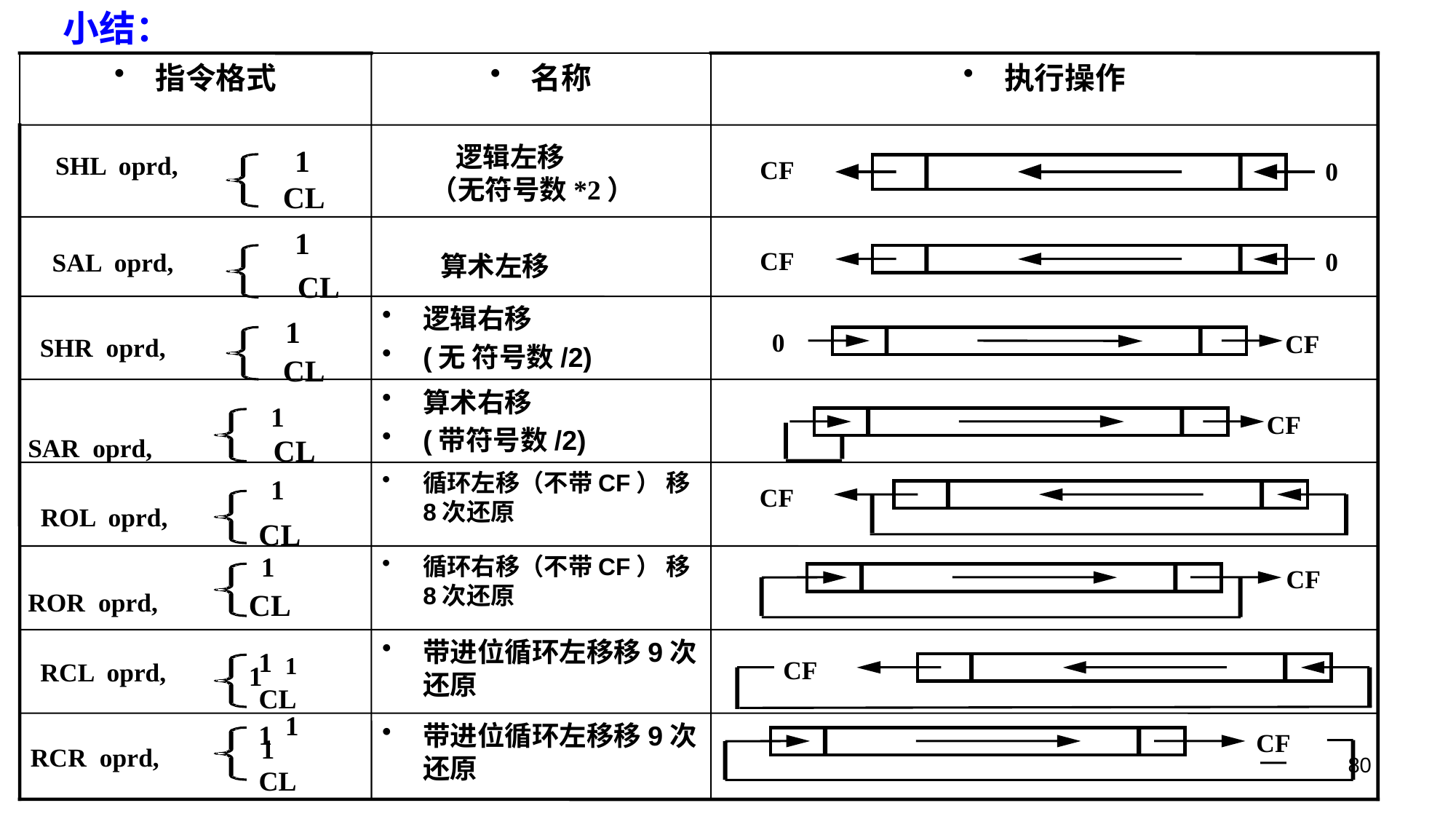

小结：

指令格式

名称

执行操作

   逻辑左移
（无符号数*2）
1
SHL  oprd,

CF

0

CL

1

SAL  oprd,
算术左移

CF

0

CL

逻辑右移
(无 符号数/2)

1
SHR  oprd,

0

CF

CL

算术右移
(带符号数/2)

1

CF

SAR  oprd,
CL

循环左移（不带CF） 移8次还原

1

CF

ROL  oprd,
CL

1

循环右移（不带CF） 移8次还原

CF

ROR  oprd,
CL

带进位循环左移移9次还原

1

1 1

RCL  oprd,

1

CF

CL

1

带进位循环左移移9次还原

1

CF

RCR  oprd,

CL

80